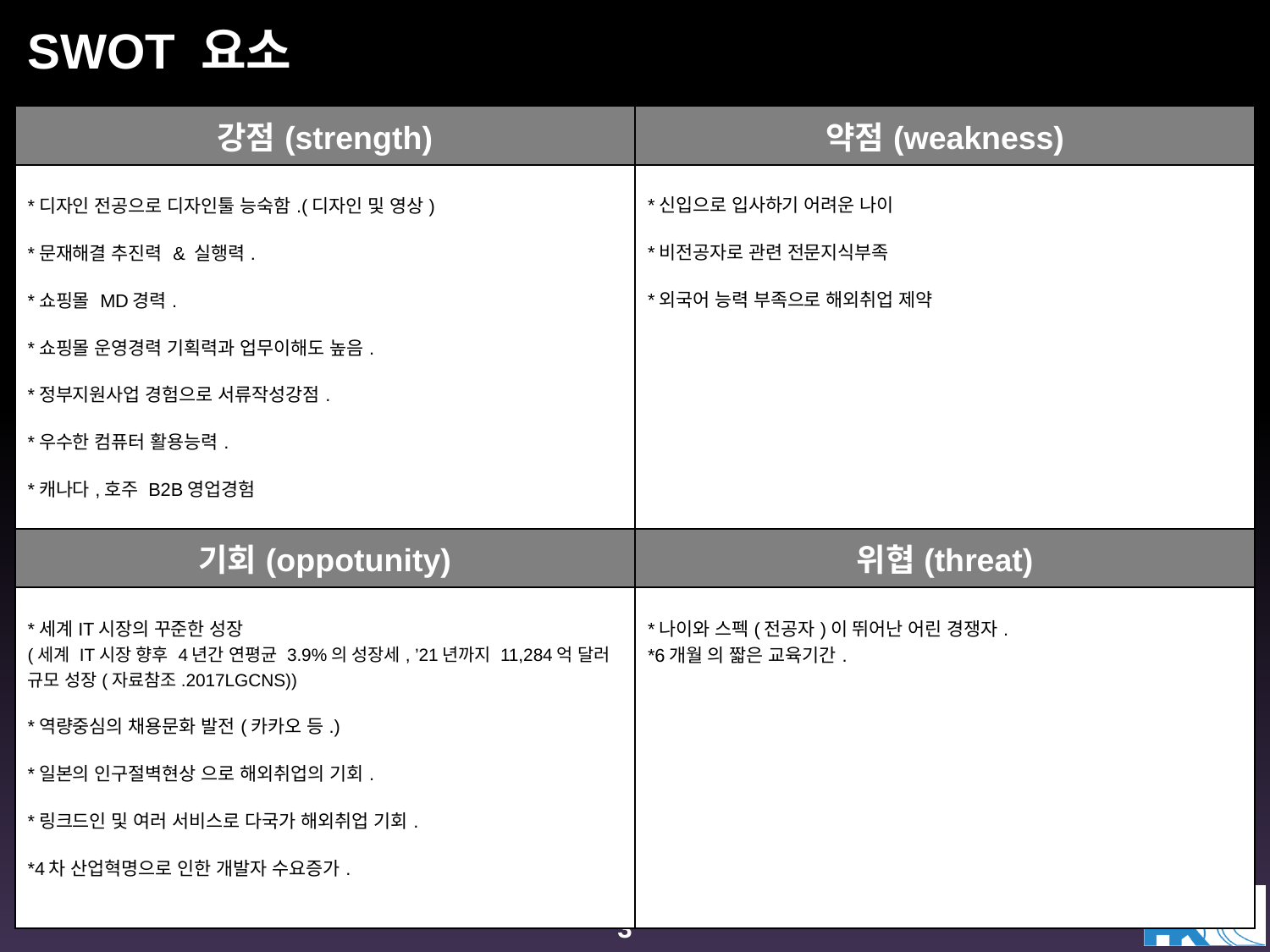

# SWOT 요소
| 강점(strength) | 약점(weakness) |
| --- | --- |
| \*디자인 전공으로 디자인툴 능숙함.(디자인 및 영상) \*문재해결 추진력 & 실행력. \*쇼핑몰 MD경력. \*쇼핑몰 운영경력 기획력과 업무이해도 높음. \*정부지원사업 경험으로 서류작성강점. \*우수한 컴퓨터 활용능력. \*캐나다,호주 B2B영업경험 | \*신입으로 입사하기 어려운 나이 \*비전공자로 관련 전문지식부족 \*외국어 능력 부족으로 해외취업 제약 |
| 기회(oppotunity) | 위협(threat) |
| \*세계IT시장의 꾸준한 성장 (세계 IT시장 향후 4년간 연평균 3.9%의 성장세, ’21년까지 11,284억 달러 규모 성장(자료참조.2017LGCNS)) \*역량중심의 채용문화 발전(카카오 등.) \*일본의 인구절벽현상 으로 해외취업의 기회. \*링크드인 및 여러 서비스로 다국가 해외취업 기회. \*4차 산업혁명으로 인한 개발자 수요증가. | \*나이와 스펙(전공자)이 뛰어난 어린 경쟁자. \*6개월 의 짧은 교육기간. |
3